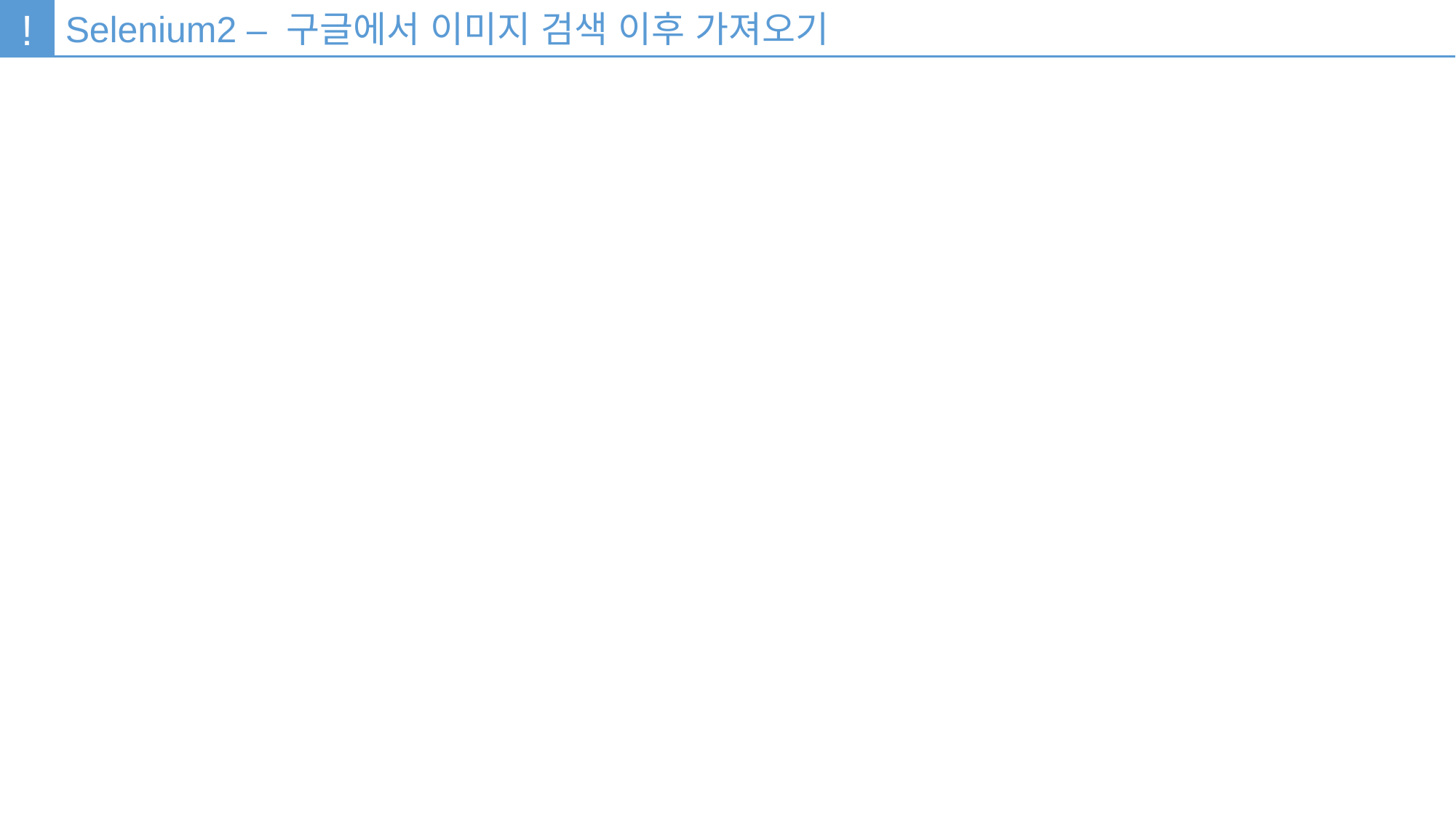

!
Selenium2 – 구글에서 이미지 검색 이후 가져오기